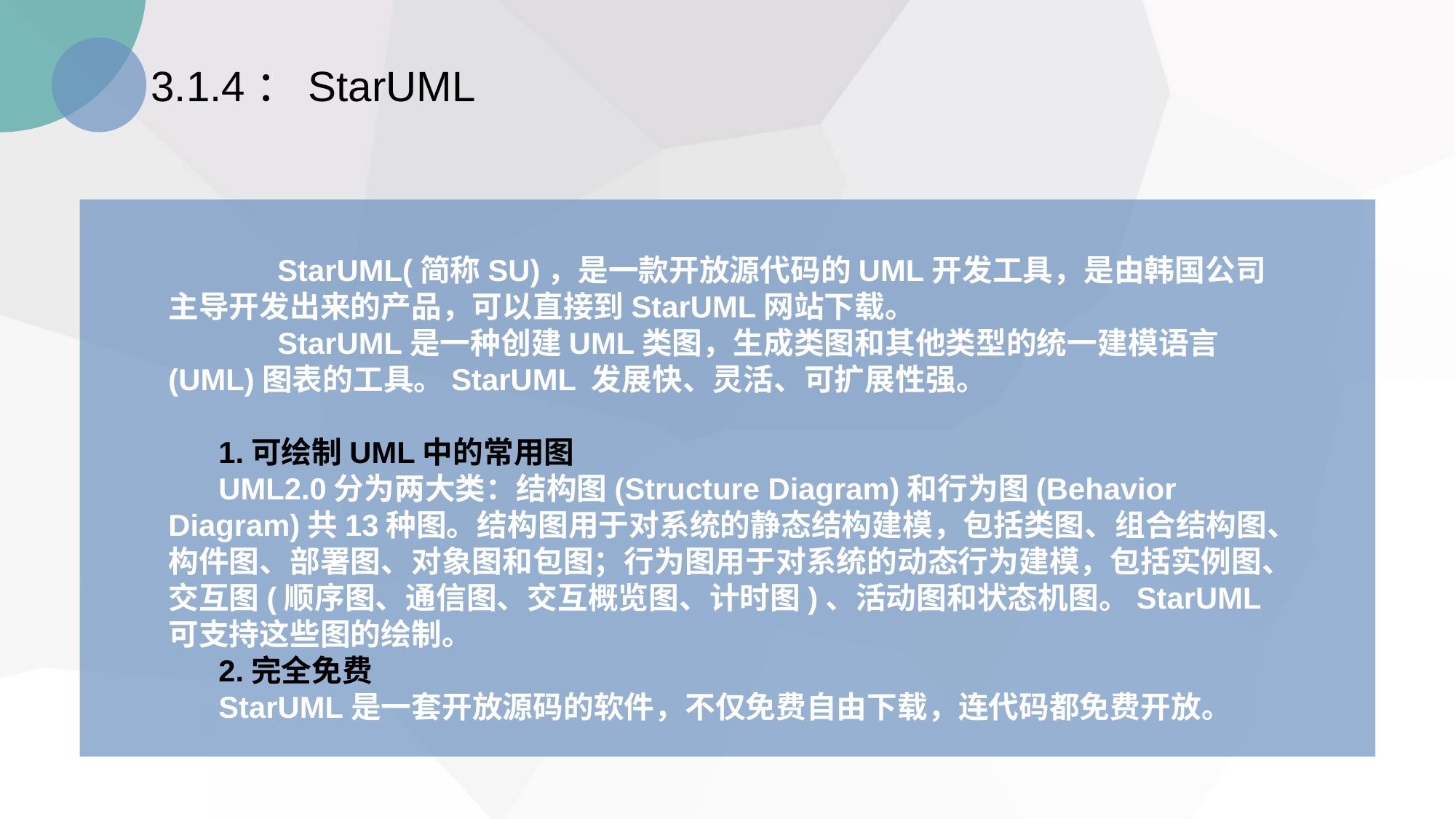

3.1.4：StarUML

	StarUML(简称SU)，是一款开放源代码的UML开发工具，是由韩国公司主导开发出来的产品，可以直接到StarUML网站下载。
	StarUML是一种创建UML类图，生成类图和其他类型的统一建模语言(UML)图表的工具。StarUML 发展快、灵活、可扩展性强。

      1.可绘制UML中的常用图
      UML2.0分为两大类：结构图(Structure Diagram)和行为图(Behavior Diagram)共13种图。结构图用于对系统的静态结构建模，包括类图、组合结构图、构件图、部署图、对象图和包图；行为图用于对系统的动态行为建模，包括实例图、交互图(顺序图、通信图、交互概览图、计时图)、活动图和状态机图。StarUML可支持这些图的绘制。
      2.完全免费
      StarUML是一套开放源码的软件，不仅免费自由下载，连代码都免费开放。